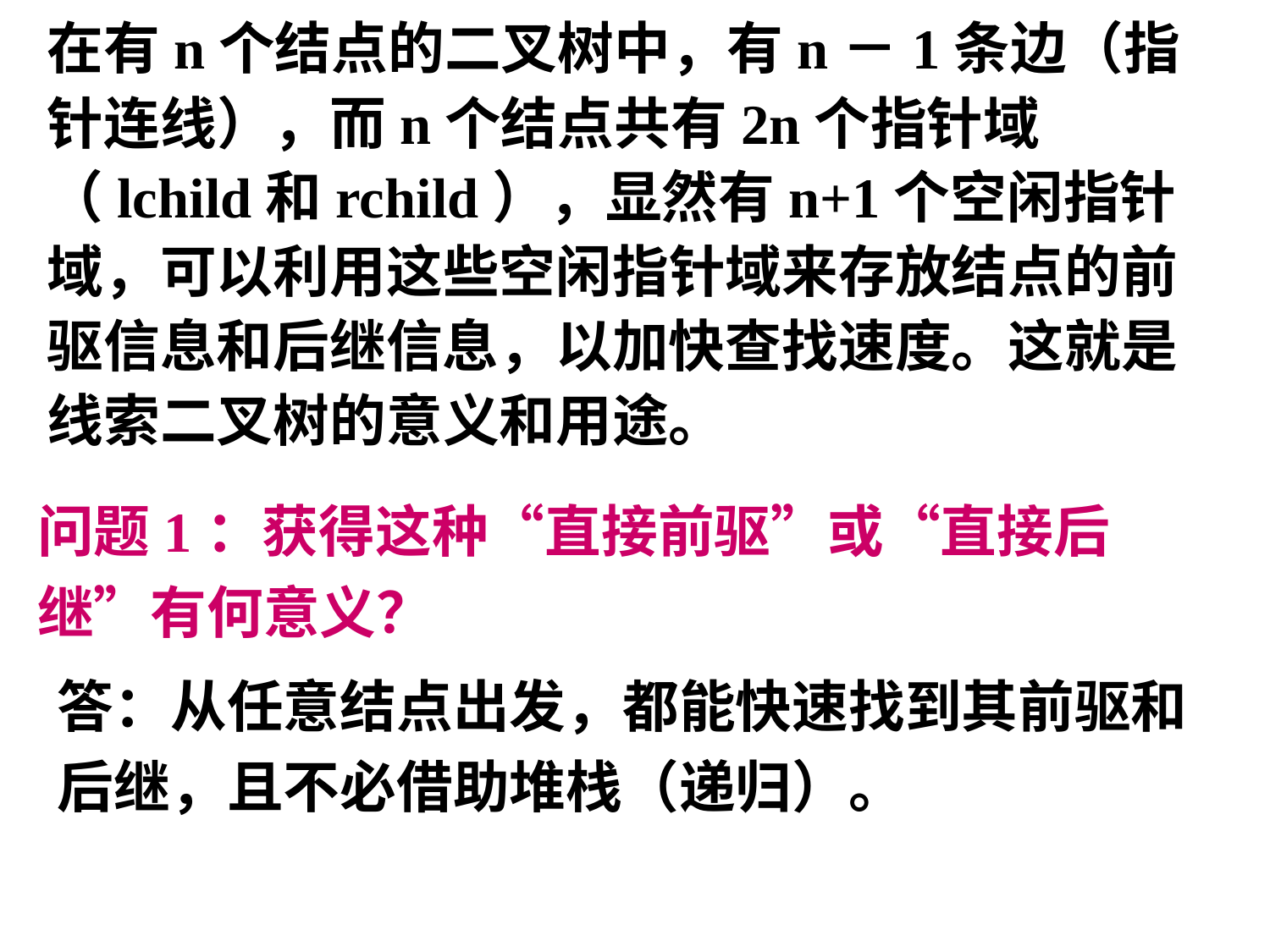

在有n个结点的二叉树中，有n－1条边（指针连线），而n个结点共有2n个指针域（lchild和rchild），显然有n+1个空闲指针域，可以利用这些空闲指针域来存放结点的前驱信息和后继信息，以加快查找速度。这就是线索二叉树的意义和用途。
问题1：获得这种“直接前驱”或“直接后继”有何意义？
答：从任意结点出发，都能快速找到其前驱和后继，且不必借助堆栈（递归）。